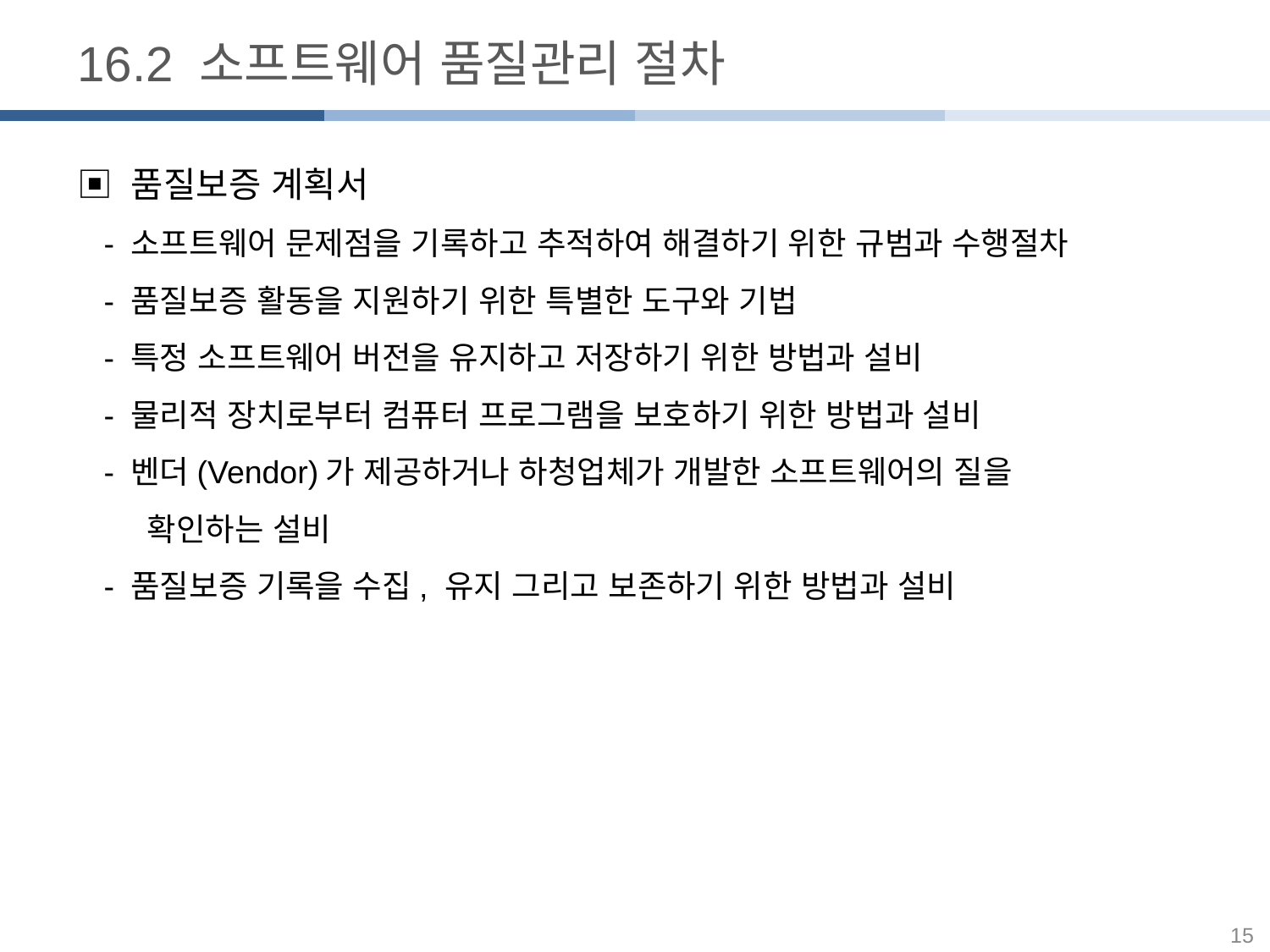

16.2 소프트웨어 품질관리 절차
▣ 품질보증 계획서
   - 소프트웨어 문제점을 기록하고 추적하여 해결하기 위한 규범과 수행절차
   - 품질보증 활동을 지원하기 위한 특별한 도구와 기법
   - 특정 소프트웨어 버전을 유지하고 저장하기 위한 방법과 설비
   - 물리적 장치로부터 컴퓨터 프로그램을 보호하기 위한 방법과 설비
   - 벤더(Vendor)가 제공하거나 하청업체가 개발한 소프트웨어의 질을
       확인하는 설비
   - 품질보증 기록을 수집, 유지 그리고 보존하기 위한 방법과 설비

15